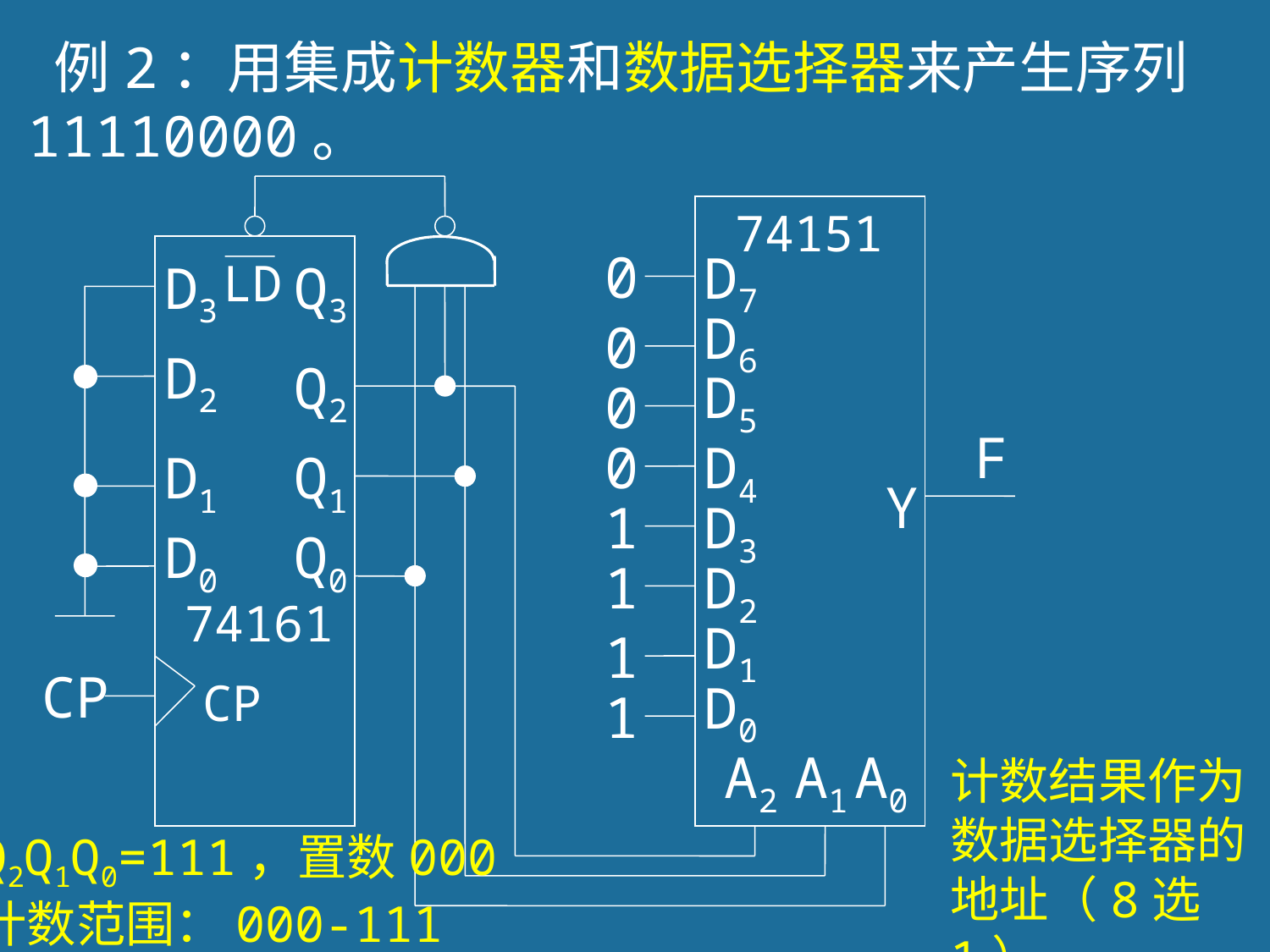

例2：用集成计数器和数据选择器来产生序列
11110000。

74151

0

D7
D3
LD
Q3

D6
0
D2

Q2
D5
0

F
0
D4
D1
Q1

Y

1

D3

D0
Q0

1
D2

74161

D1

1
CP

CP
D0
1

A2
A1
A0
计数结果作为
数据选择器的
地址（8选1）
Q2Q1Q0=111，置数000
计数范围：000-111

201